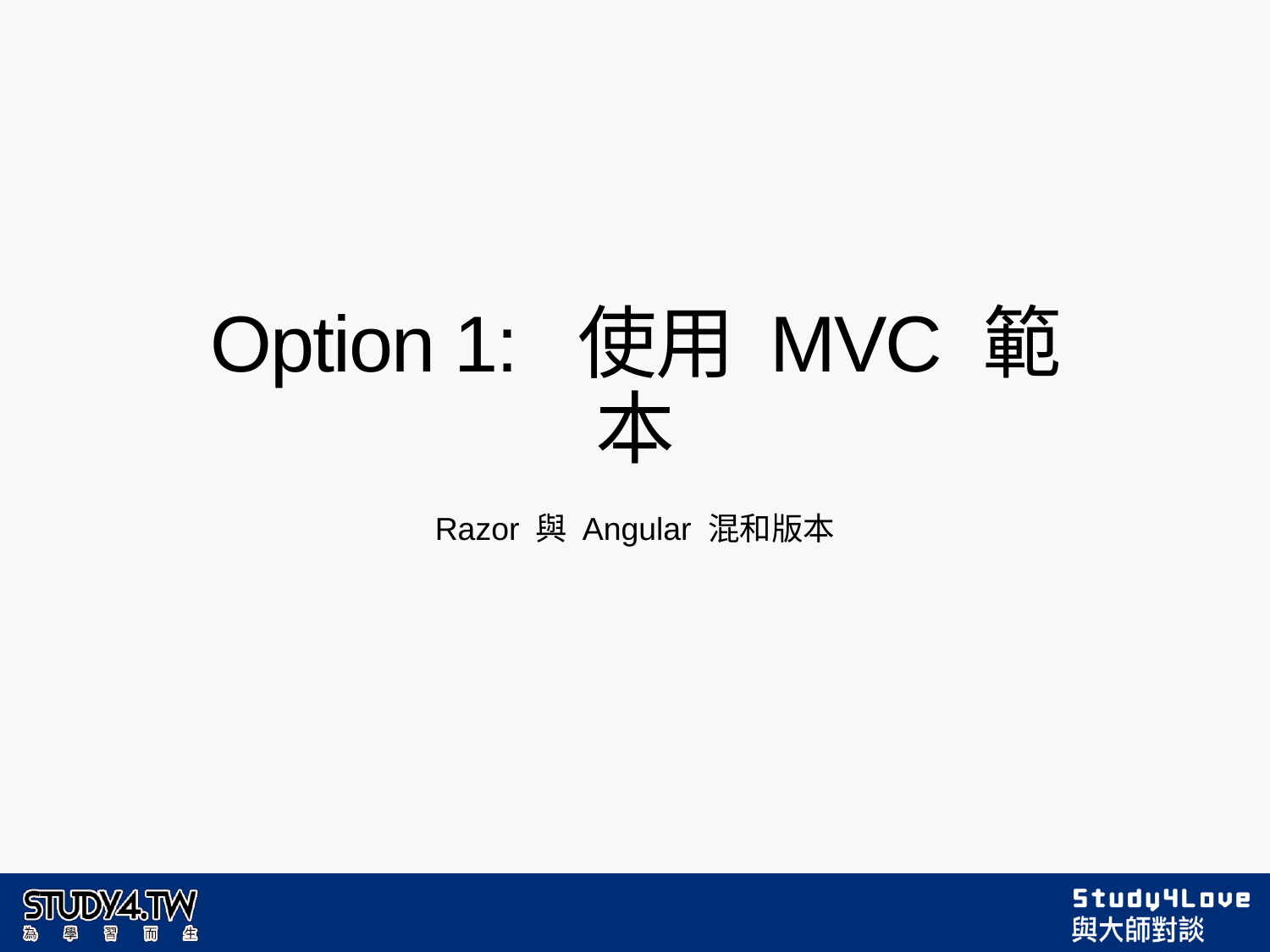

# Option 1:  使用 MVC 範本
Razor 與 Angular 混和版本